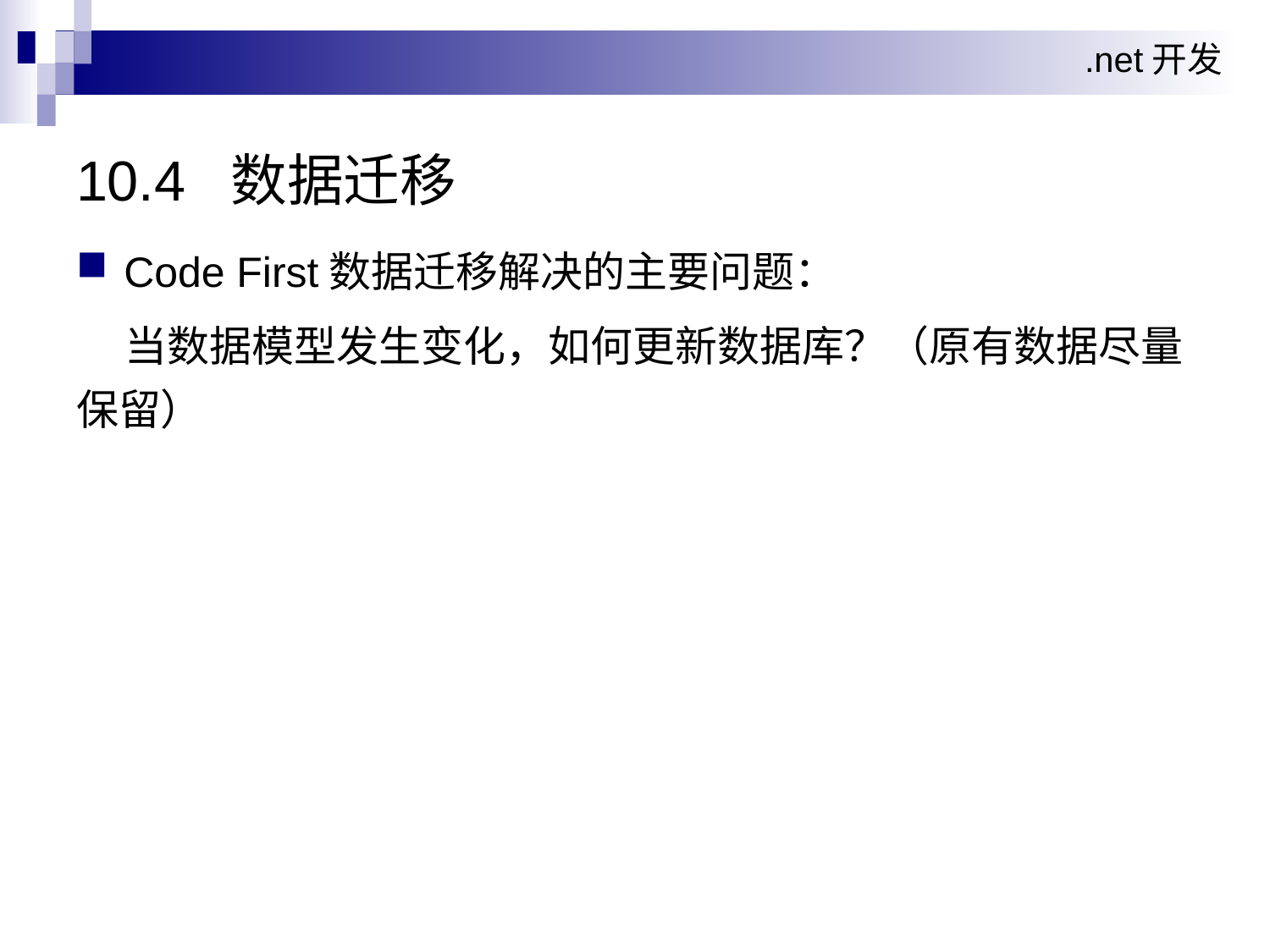

10.4  数据迁移
Code First数据迁移解决的主要问题：
    当数据模型发生变化，如何更新数据库？（原有数据尽量保留）